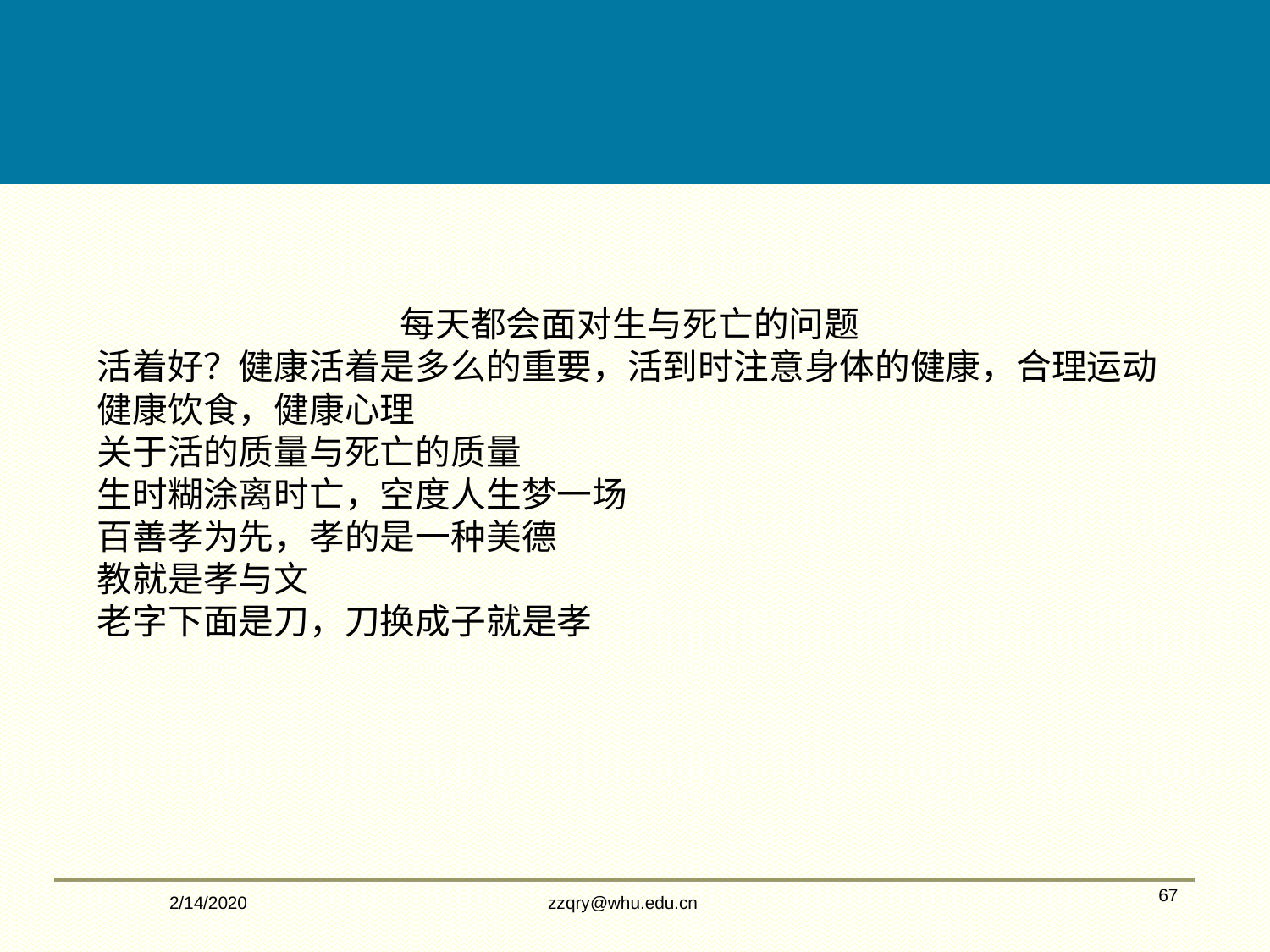

每天都会面对生与死亡的问题
活着好？健康活着是多么的重要，活到时注意身体的健康，合理运动健康饮食，健康心理
关于活的质量与死亡的质量
生时糊涂离时亡，空度人生梦一场
百善孝为先，孝的是一种美德
教就是孝与文
老字下面是刀，刀换成子就是孝
2/14/2020
zzqry@whu.edu.cn
67